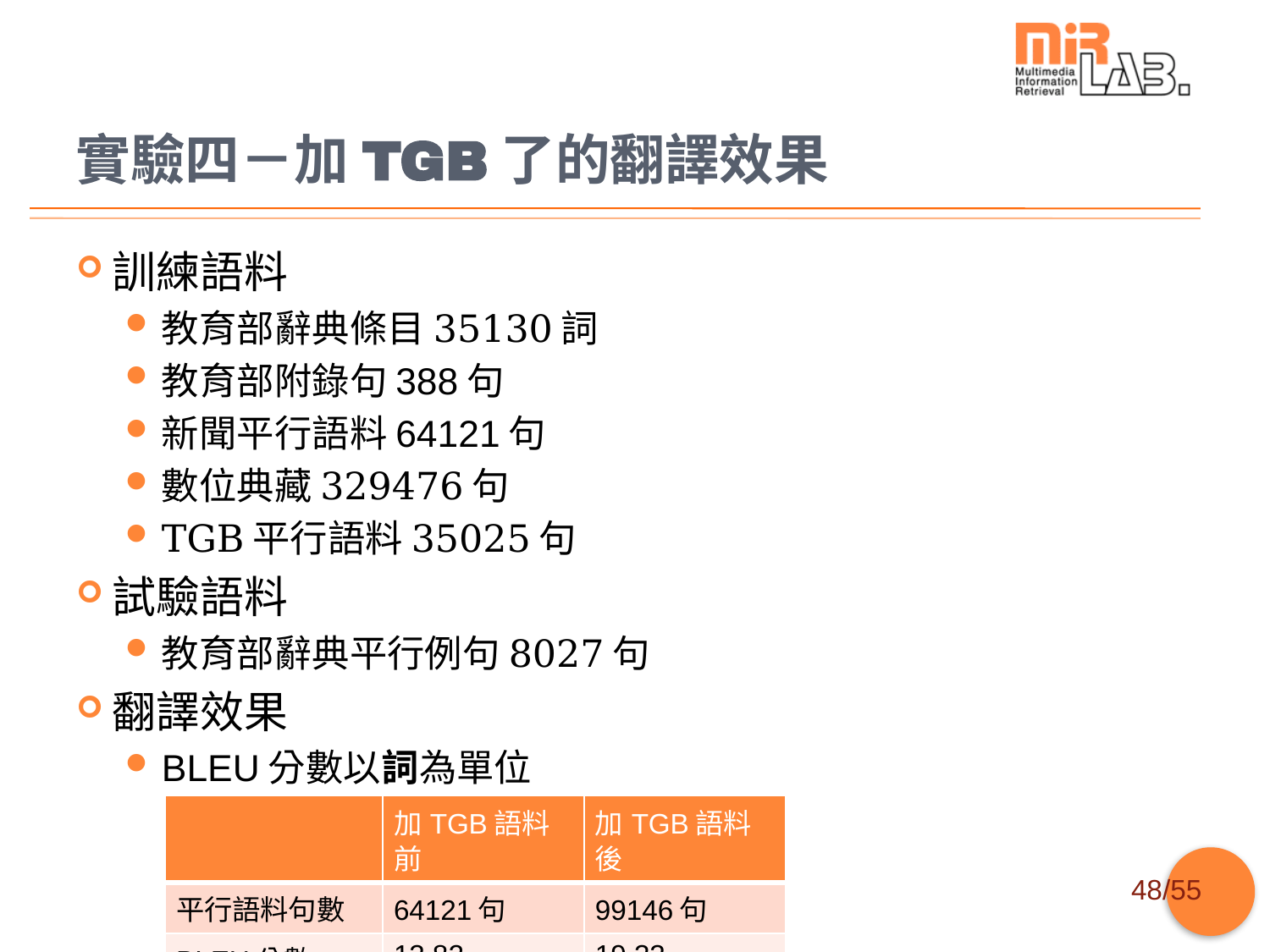

# 實驗四－加TGB了的翻譯效果
訓練語料
教育部辭典條目35130詞
教育部附錄句388句
新聞平行語料64121句
數位典藏329476句
TGB平行語料35025句
試驗語料
教育部辭典平行例句8027句
翻譯效果
BLEU分數以詞為單位

|  | 加TGB語料前 | 加TGB語料後 |
| --- | --- | --- |
| 平行語料句數 | 64121句 | 99146句 |
| BLEU分數 | 13.82 | 19.33 |